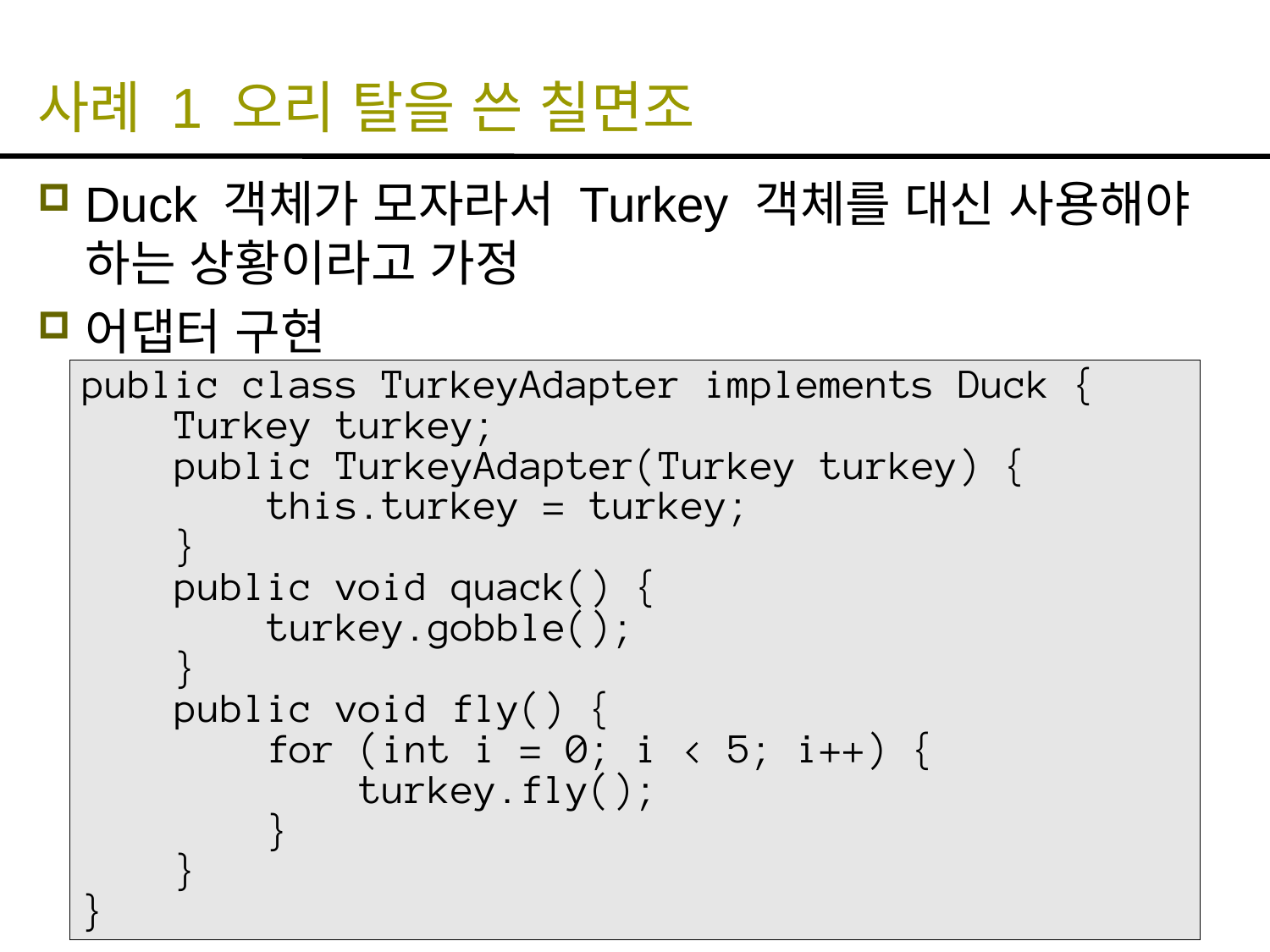

# 사례 1 오리 탈을 쓴 칠면조
Duck 객체가 모자라서 Turkey 객체를 대신 사용해야 하는 상황이라고 가정
어댑터 구현
public class TurkeyAdapter implements Duck {
    Turkey turkey;
    public TurkeyAdapter(Turkey turkey) {
        this.turkey = turkey;
    }
    public void quack() {
        turkey.gobble();
    }
    public void fly() {
        for (int i = 0; i < 5; i++) {
            turkey.fly();
        }
    }
}